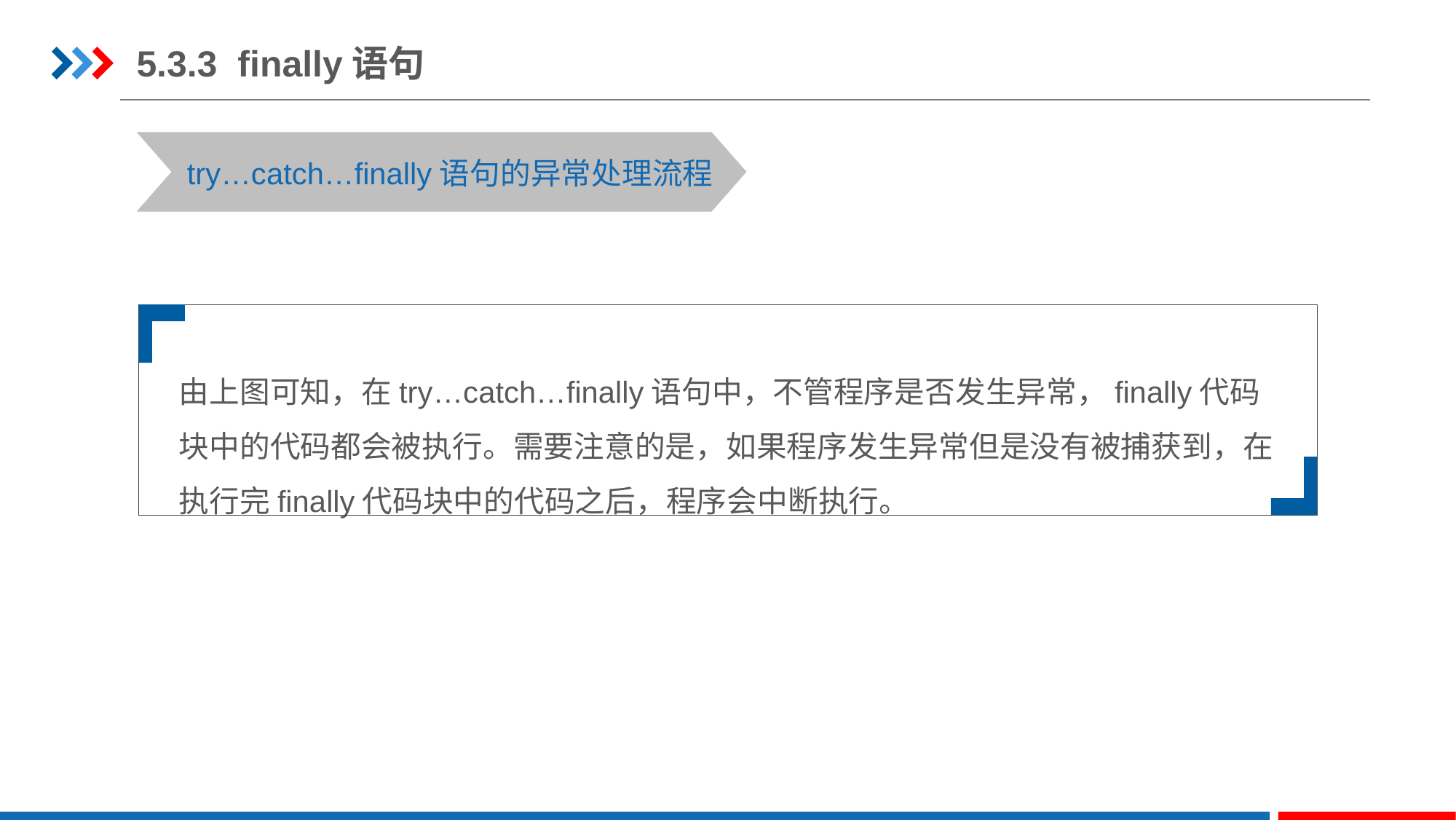

5.3.3  finally语句

try…catch…finally语句的异常处理流程

由上图可知，在try…catch…finally语句中，不管程序是否发生异常，finally代码块中的代码都会被执行。需要注意的是，如果程序发生异常但是没有被捕获到，在执行完finally代码块中的代码之后，程序会中断执行。